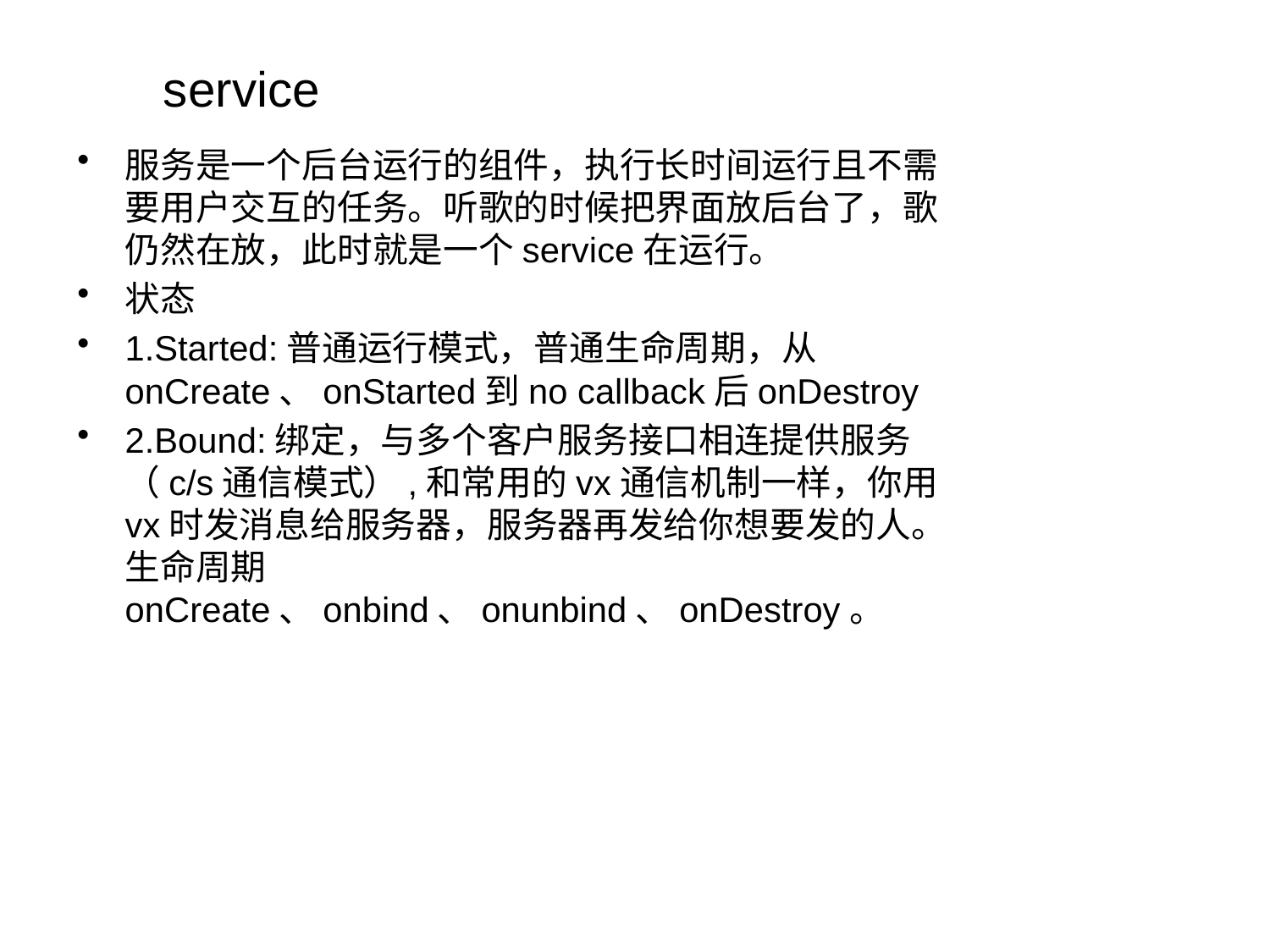

# service
服务是一个后台运行的组件，执行长时间运行且不需要用户交互的任务。听歌的时候把界面放后台了，歌仍然在放，此时就是一个service在运行。
状态
1.Started:普通运行模式，普通生命周期，从onCreate、onStarted到no callback后onDestroy
2.Bound:绑定，与多个客户服务接口相连提供服务（c/s通信模式）,和常用的vx通信机制一样，你用vx时发消息给服务器，服务器再发给你想要发的人。生命周期onCreate、onbind、onunbind、onDestroy。